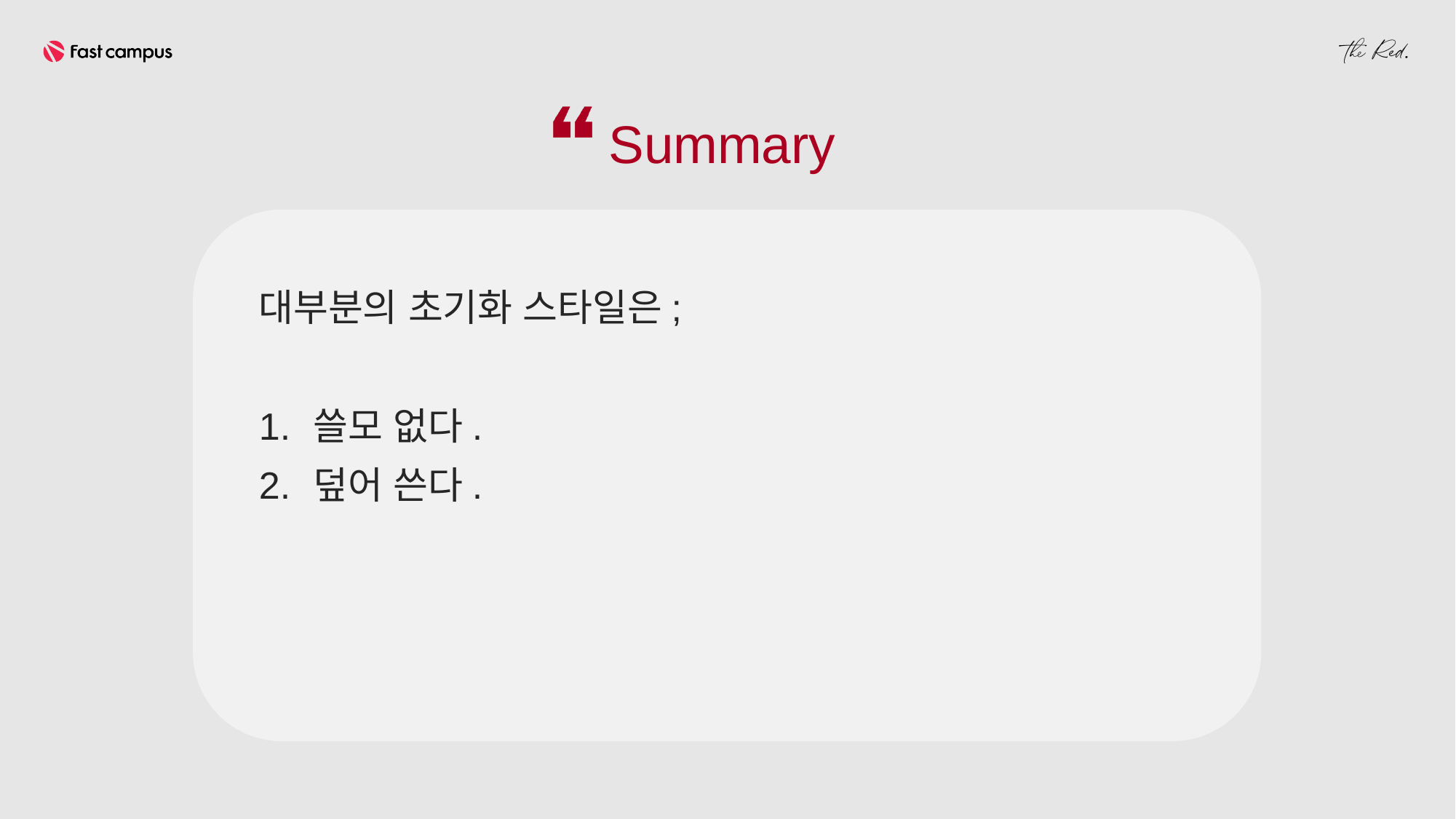

대부분의 초기화 스타일은;

쓸모 없다.
덮어 쓴다.